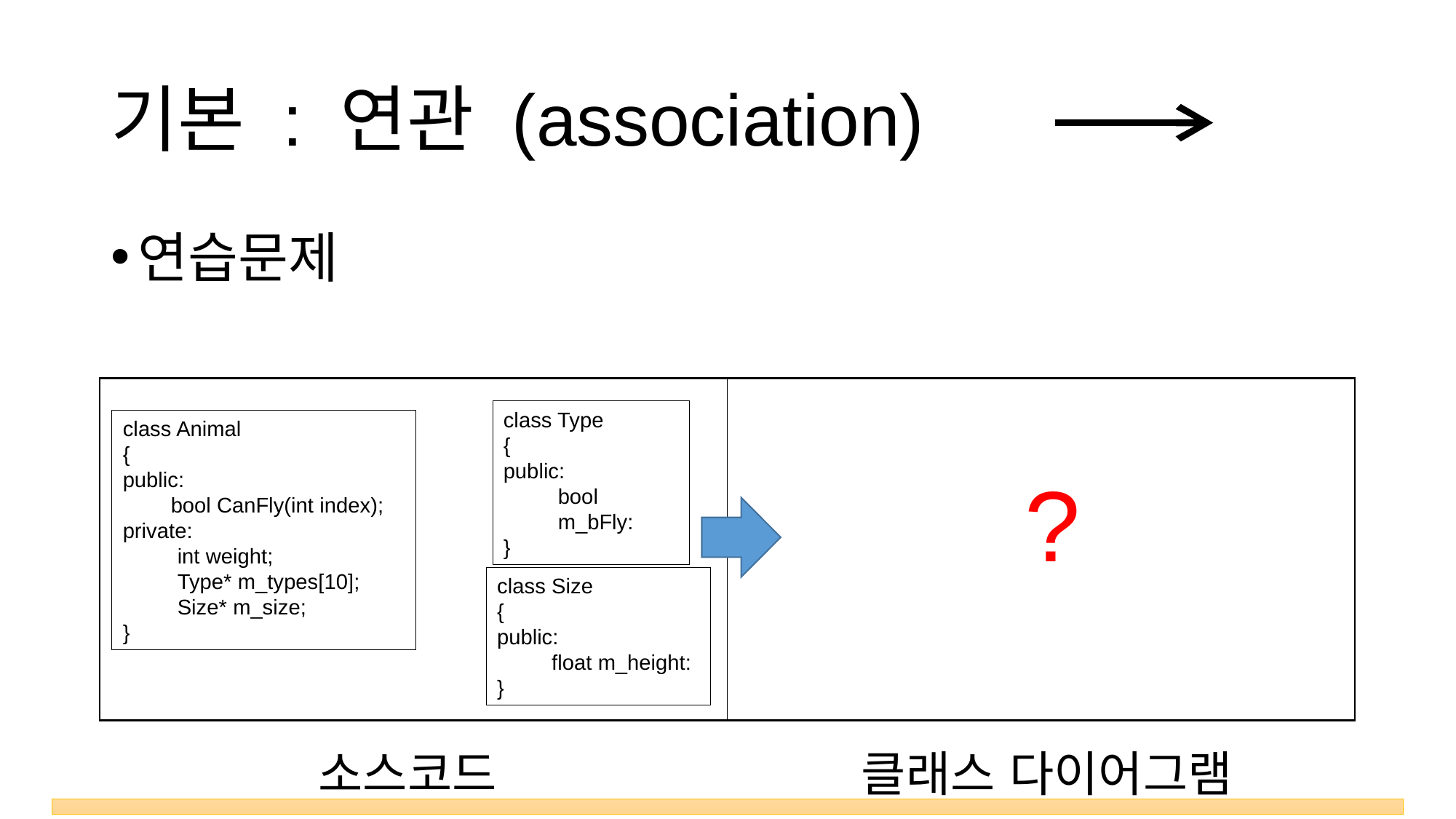

# 기본 : 연관 (association)
연습문제

class Type
{
public:
bool m_bFly:
}
class Animal
{
public:
        bool CanFly(int index);
private:
int weight;
Type* m_types[10];
Size* m_size;
}
?

class Size
{
public:
float m_height:
}
클래스 다이어그램
소스코드